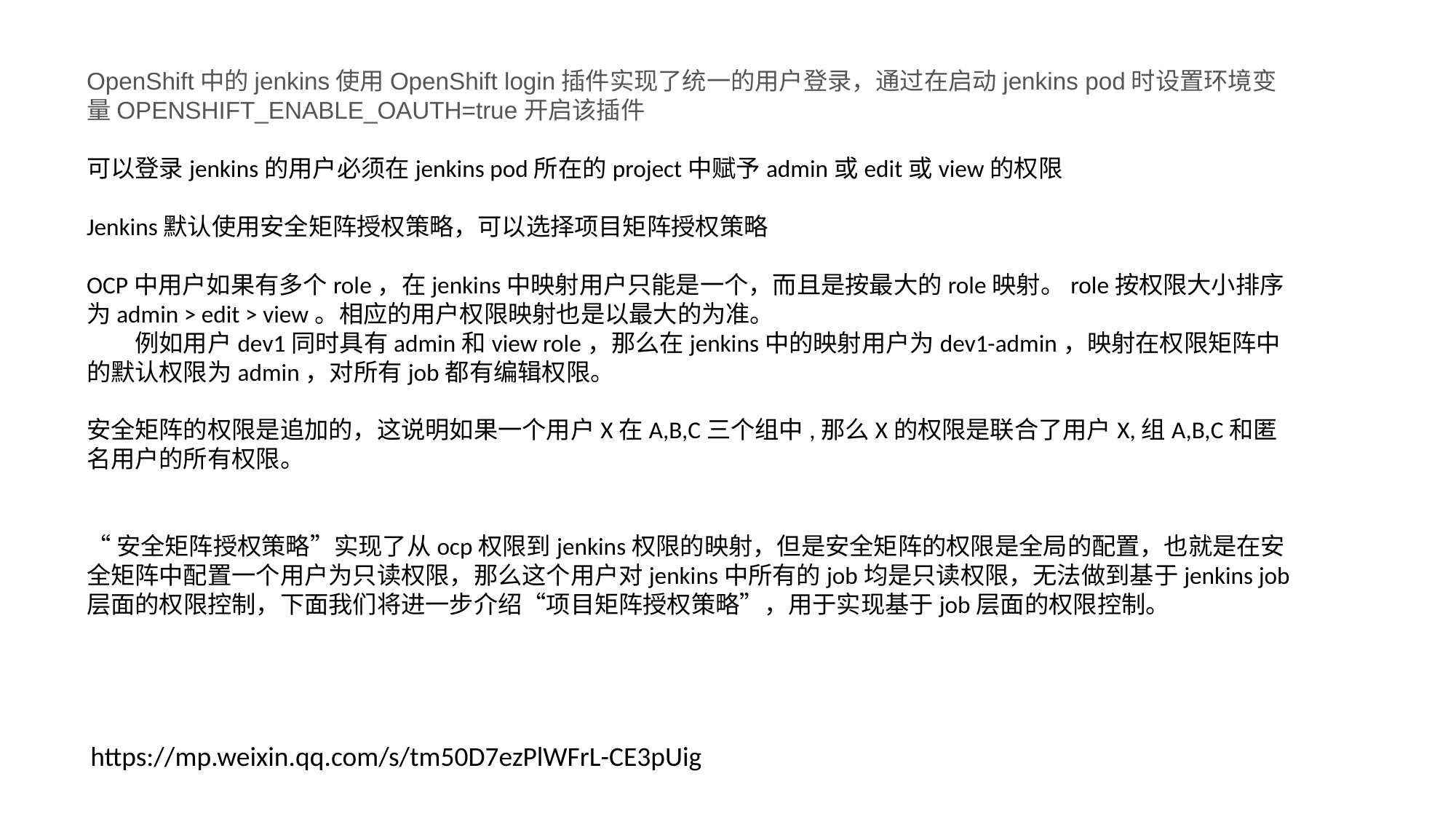

OpenShift中的jenkins使用OpenShift login插件实现了统一的用户登录，通过在启动jenkins pod时设置环境变量OPENSHIFT_ENABLE_OAUTH=true开启该插件

可以登录jenkins的用户必须在jenkins pod所在的project中赋予admin或edit或view的权限

Jenkins默认使用安全矩阵授权策略，可以选择项目矩阵授权策略

OCP中用户如果有多个role，在jenkins中映射用户只能是一个，而且是按最大的role映射。role按权限大小排序为admin > edit > view。相应的用户权限映射也是以最大的为准。
　　例如用户dev1同时具有admin和view role，那么在jenkins中的映射用户为dev1-admin，映射在权限矩阵中的默认权限为admin，对所有job都有编辑权限。
安全矩阵的权限是追加的，这说明如果一个用户X在A,B,C三个组中,那么X的权限是联合了用户X,组A,B,C和匿名用户的所有权限。

“安全矩阵授权策略”实现了从ocp权限到jenkins权限的映射，但是安全矩阵的权限是全局的配置，也就是在安全矩阵中配置一个用户为只读权限，那么这个用户对jenkins中所有的job均是只读权限，无法做到基于jenkins job层面的权限控制，下面我们将进一步介绍“项目矩阵授权策略”，用于实现基于job层面的权限控制。

https://mp.weixin.qq.com/s/tm50D7ezPlWFrL-CE3pUig